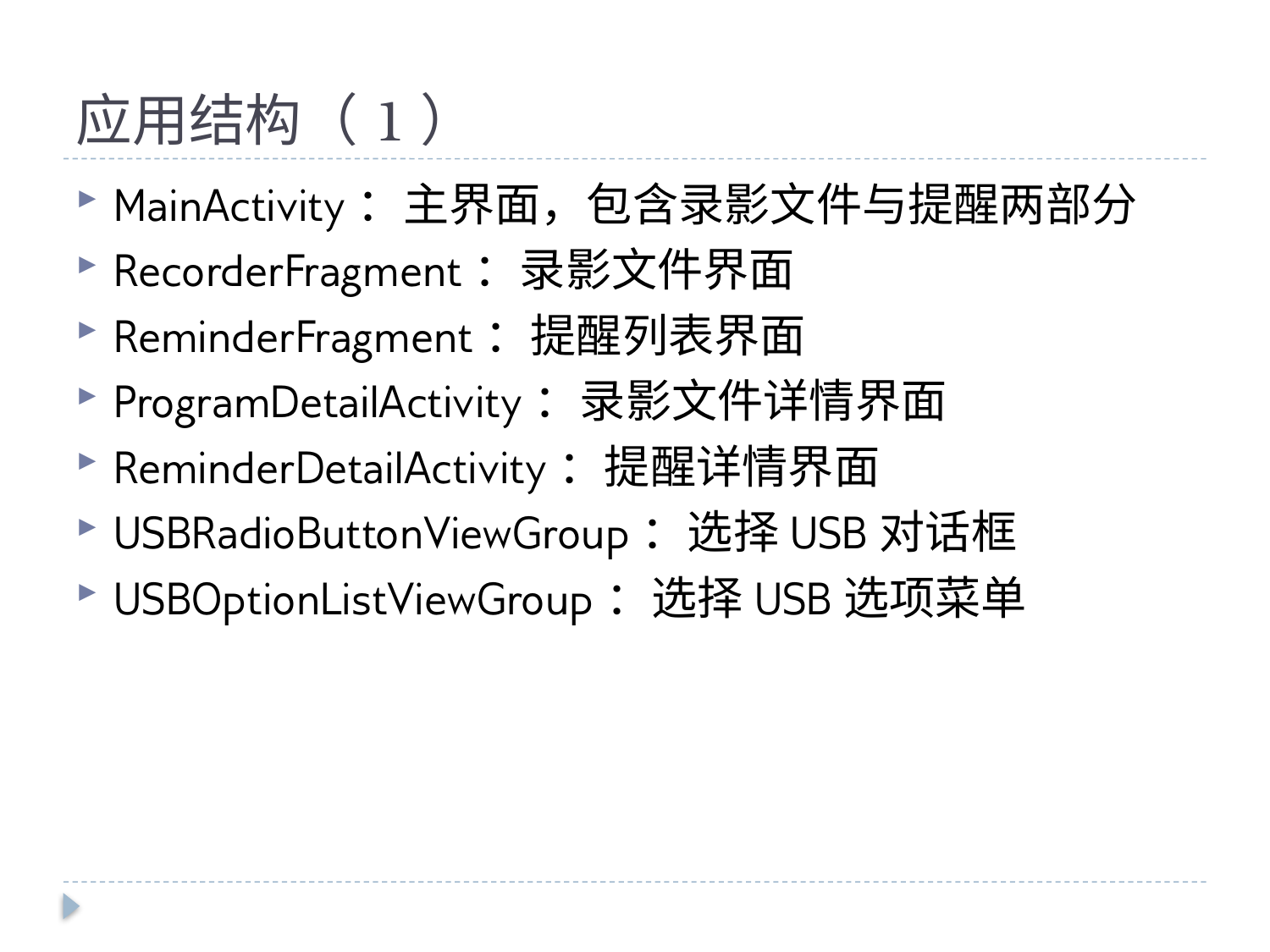

# 应用结构（1）
MainActivity：主界面，包含录影文件与提醒两部分
RecorderFragment：录影文件界面
ReminderFragment：提醒列表界面
ProgramDetailActivity：录影文件详情界面
ReminderDetailActivity：提醒详情界面
USBRadioButtonViewGroup：选择USB对话框
USBOptionListViewGroup：选择USB选项菜单